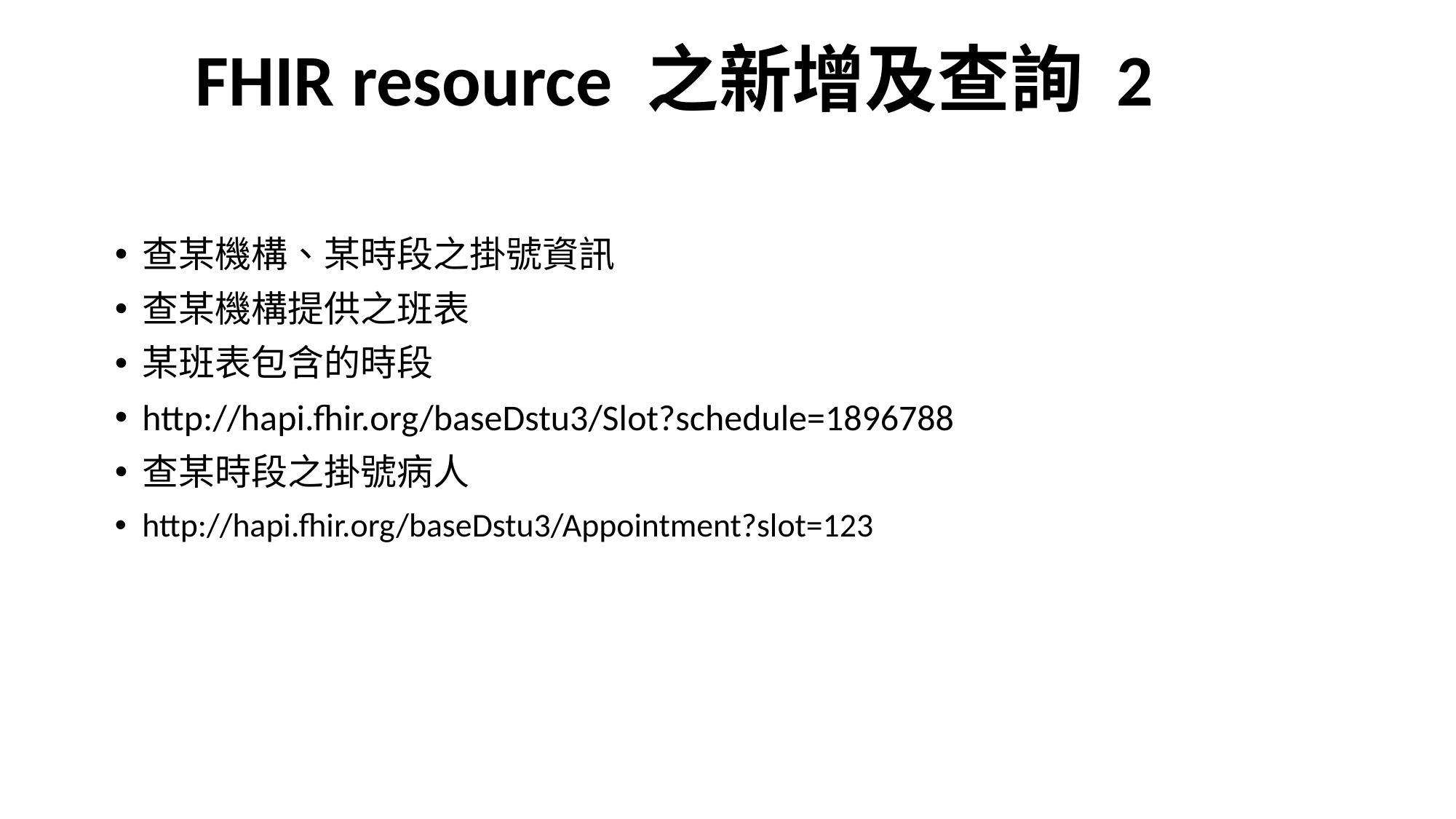

# FHIR resource 之新增及查詢 2

查某機構、某時段之掛號資訊
查某機構提供之班表
某班表包含的時段
http://hapi.fhir.org/baseDstu3/Slot?schedule=1896788
查某時段之掛號病人
http://hapi.fhir.org/baseDstu3/Appointment?slot=123